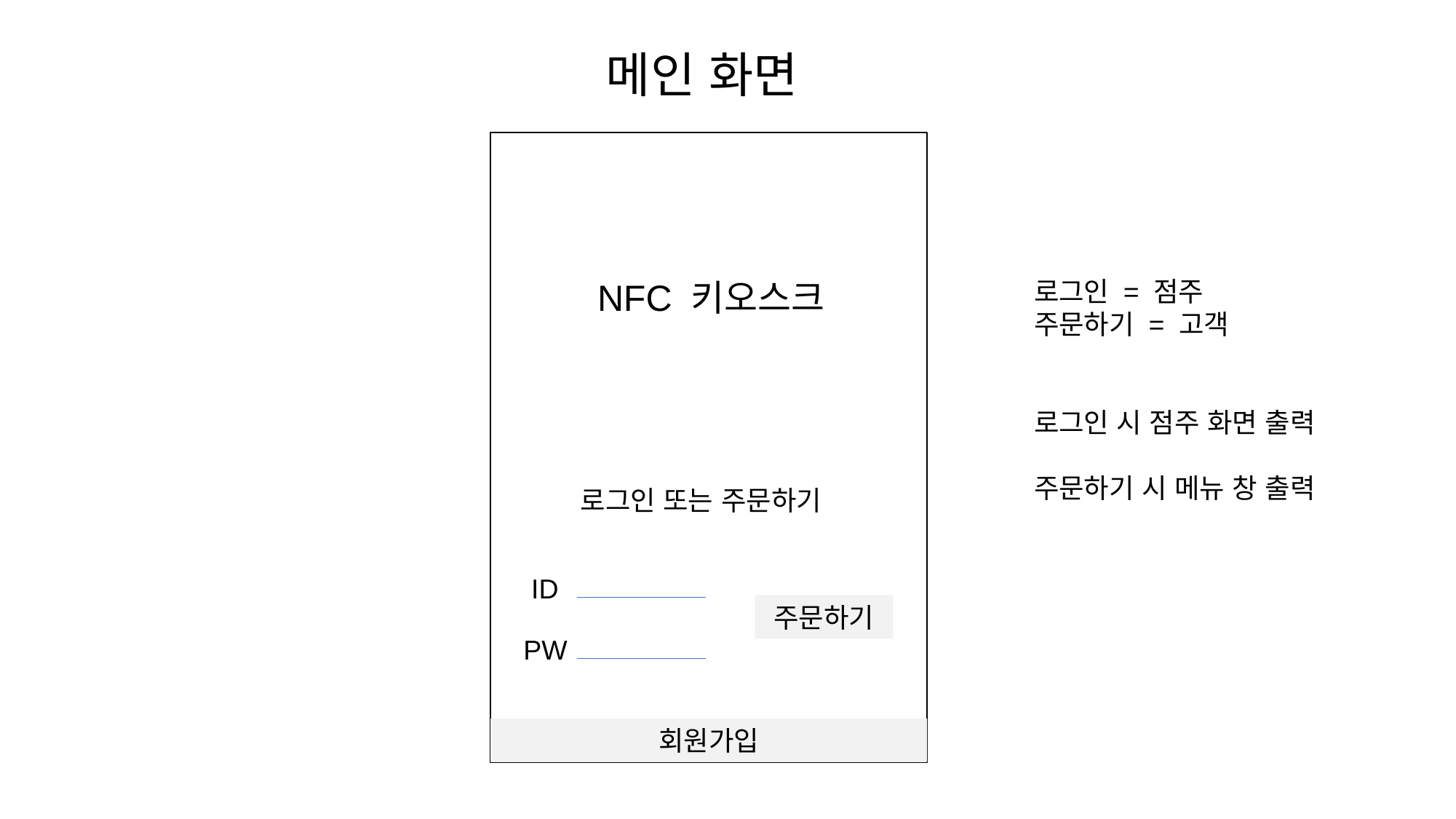

메인 화면

NFC 키오스크
로그인 = 점주
주문하기 = 고객

로그인 시 점주 화면 출력

주문하기 시 메뉴 창 출력
로그인 또는 주문하기
ID
주문하기
PW
회원가입